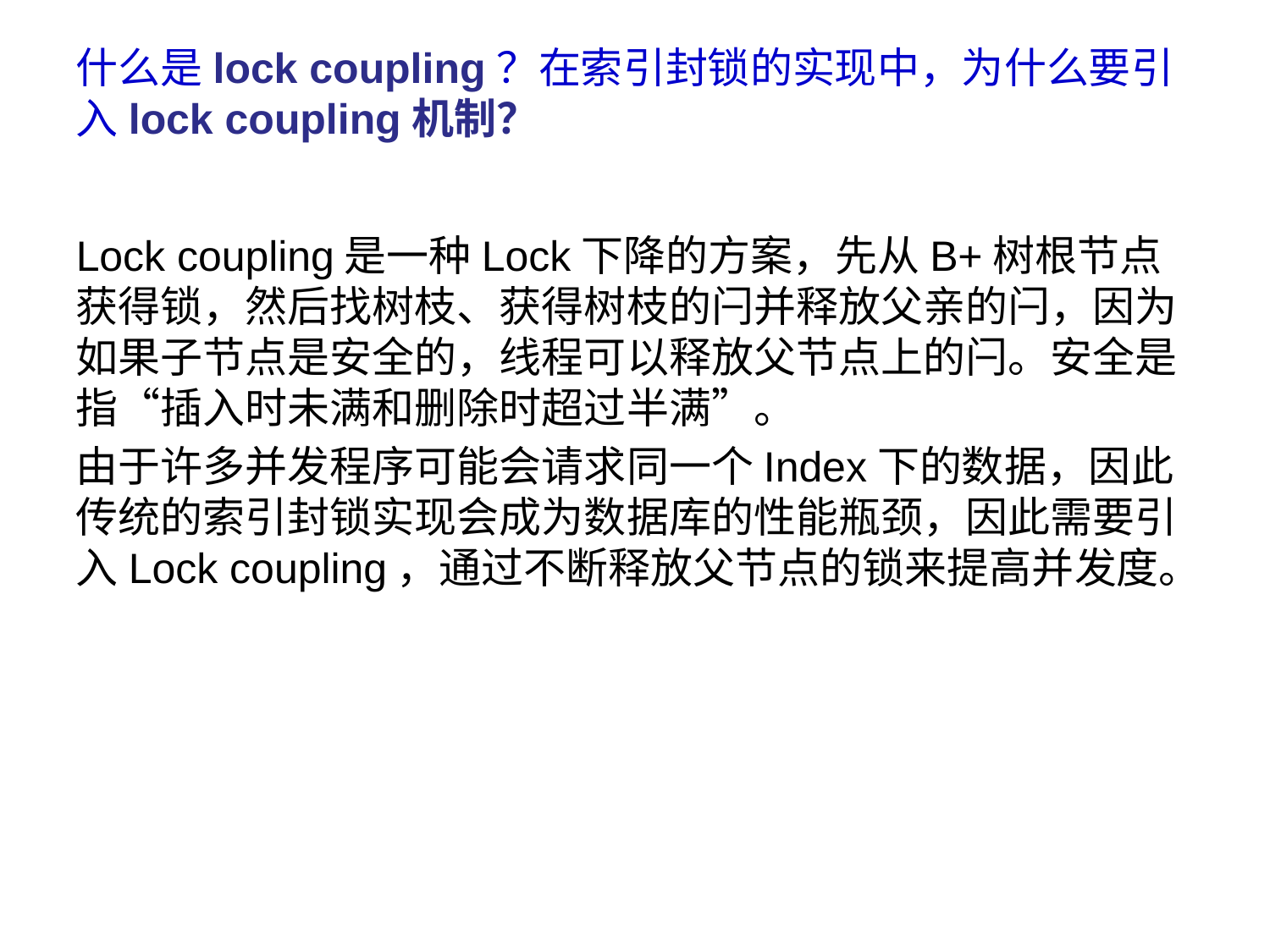

# 什么是lock coupling？在索引封锁的实现中，为什么要引入lock coupling机制？
Lock coupling是一种Lock下降的方案，先从B+树根节点获得锁，然后找树枝、获得树枝的闩并释放父亲的闩，因为如果子节点是安全的，线程可以释放父节点上的闩。安全是指“插入时未满和删除时超过半满”。
由于许多并发程序可能会请求同一个Index下的数据，因此传统的索引封锁实现会成为数据库的性能瓶颈，因此需要引入Lock coupling，通过不断释放父节点的锁来提高并发度。